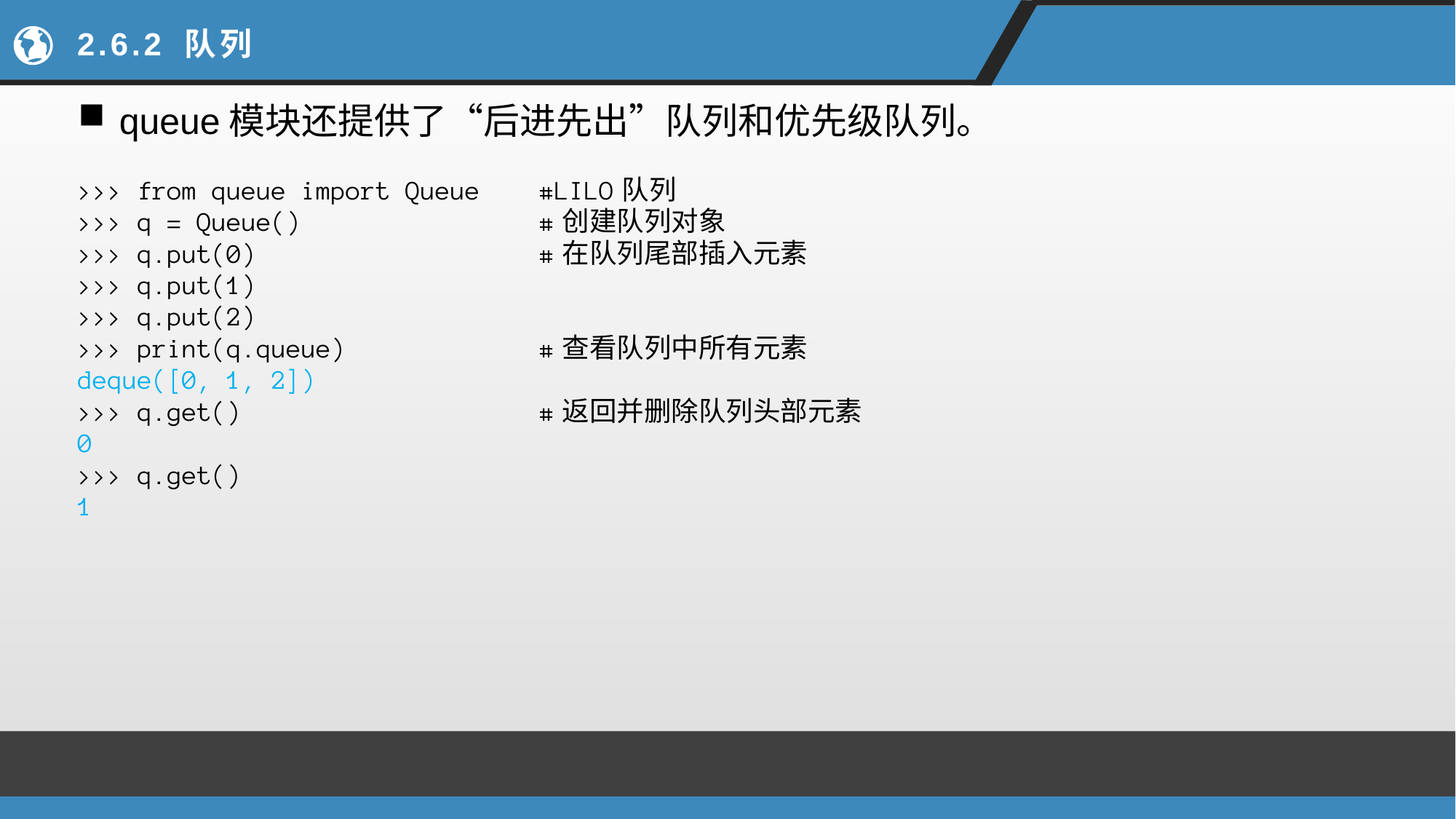

# 2.6.2 队列

queue模块还提供了“后进先出”队列和优先级队列。

>>> from queue import Queue    #LILO队列
>>> q = Queue()                #创建队列对象
>>> q.put(0)                   #在队列尾部插入元素
>>> q.put(1)
>>> q.put(2)
>>> print(q.queue)             #查看队列中所有元素
deque([0, 1, 2])
>>> q.get()                    #返回并删除队列头部元素
0
>>> q.get()
1